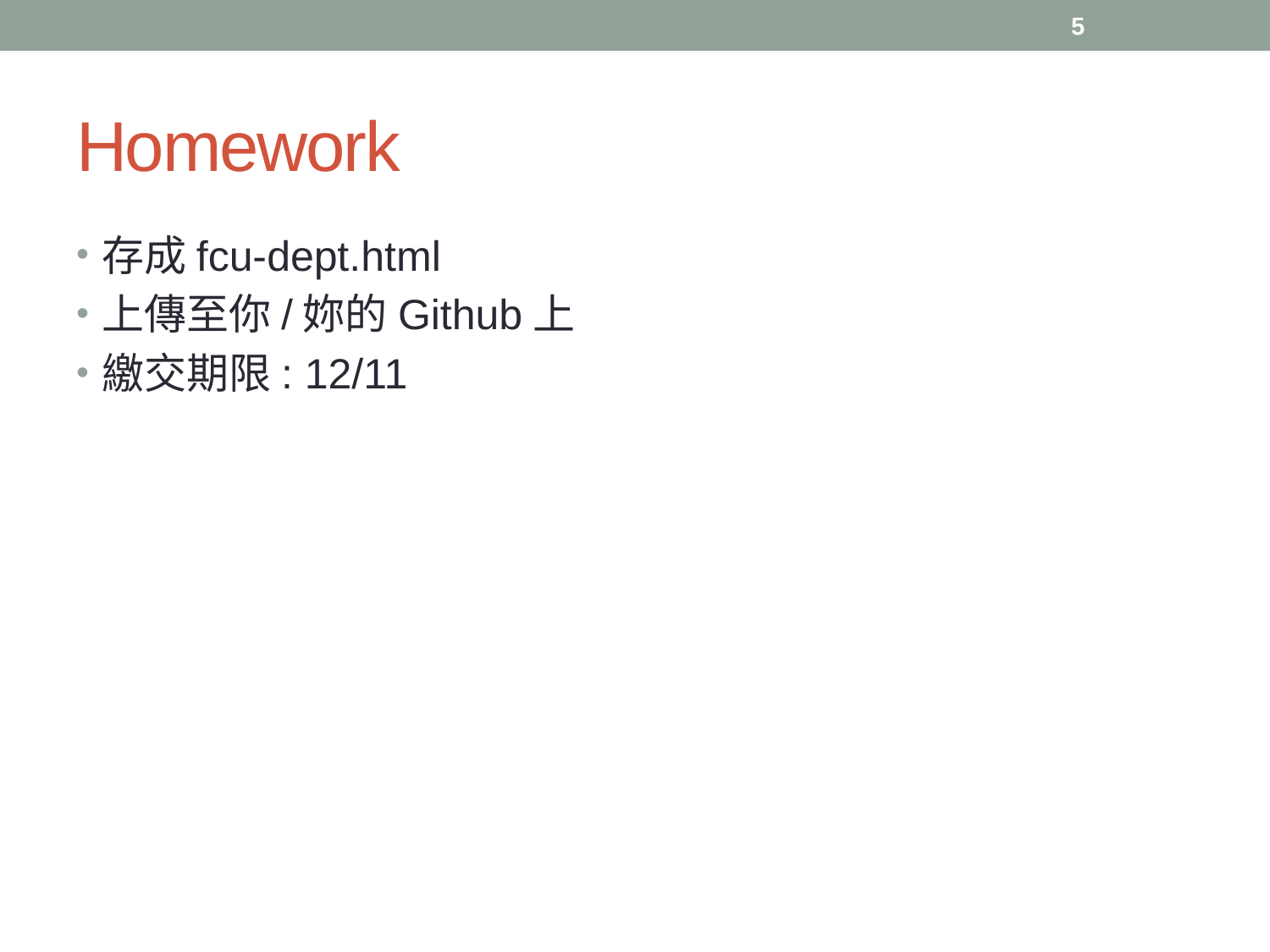

5
# Homework
存成fcu-dept.html
上傳至你/妳的Github上
繳交期限: 12/11